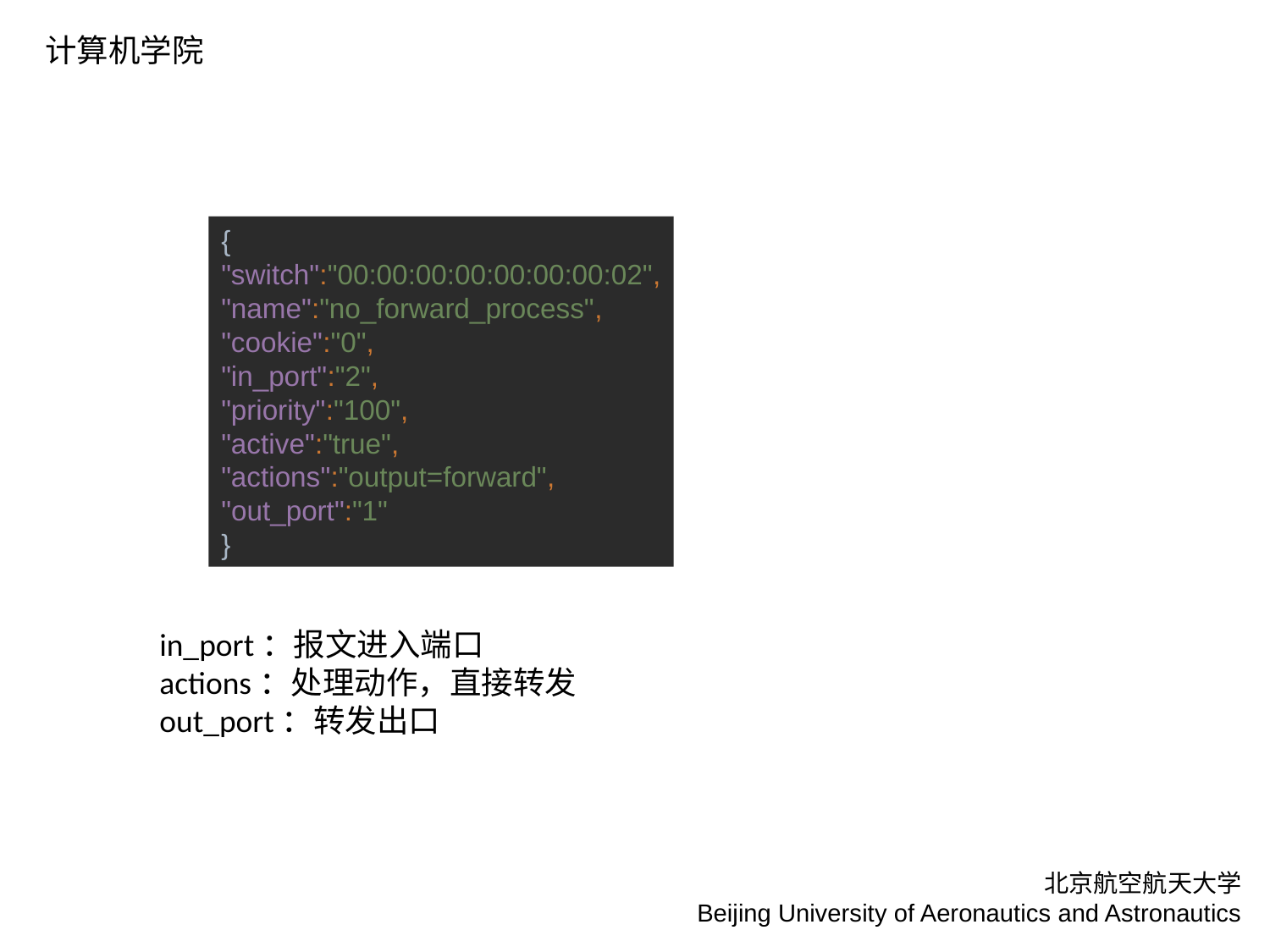

{
"switch":"00:00:00:00:00:00:00:02",
"name":"no_forward_process",
"cookie":"0",
"in_port":"2",
"priority":"100",
"active":"true",
"actions":"output=forward",
"out_port":"1"
}
in_port：报文进入端口
actions：处理动作，直接转发
out_port：转发出口